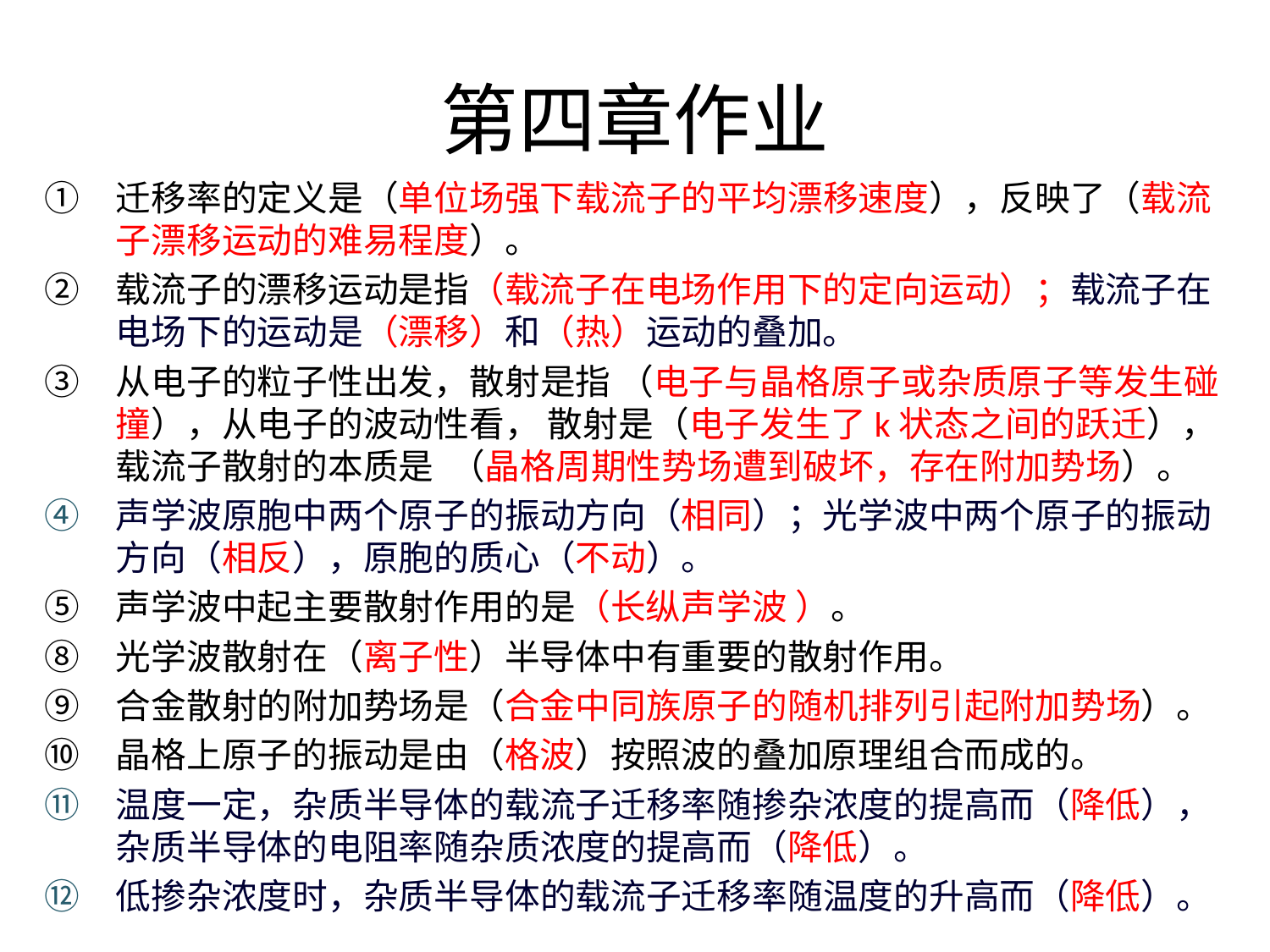

# 第四章作业
迁移率的定义是（单位场强下载流子的平均漂移速度），反映了（载流子漂移运动的难易程度）。
载流子的漂移运动是指（载流子在电场作用下的定向运动）；载流子在电场下的运动是（漂移）和（热）运动的叠加。
从电子的粒子性出发，散射是指 （电子与晶格原子或杂质原子等发生碰撞），从电子的波动性看， 散射是（电子发生了k状态之间的跃迁），载流子散射的本质是  （晶格周期性势场遭到破坏，存在附加势场）。
声学波原胞中两个原子的振动方向（相同）；光学波中两个原子的振动方向（相反），原胞的质心（不动）。
声学波中起主要散射作用的是（长纵声学波 ）。
光学波散射在（离子性）半导体中有重要的散射作用。
合金散射的附加势场是（合金中同族原子的随机排列引起附加势场）。
晶格上原子的振动是由（格波）按照波的叠加原理组合而成的。
温度一定，杂质半导体的载流子迁移率随掺杂浓度的提高而（降低），杂质半导体的电阻率随杂质浓度的提高而（降低）。
低掺杂浓度时，杂质半导体的载流子迁移率随温度的升高而（降低）。